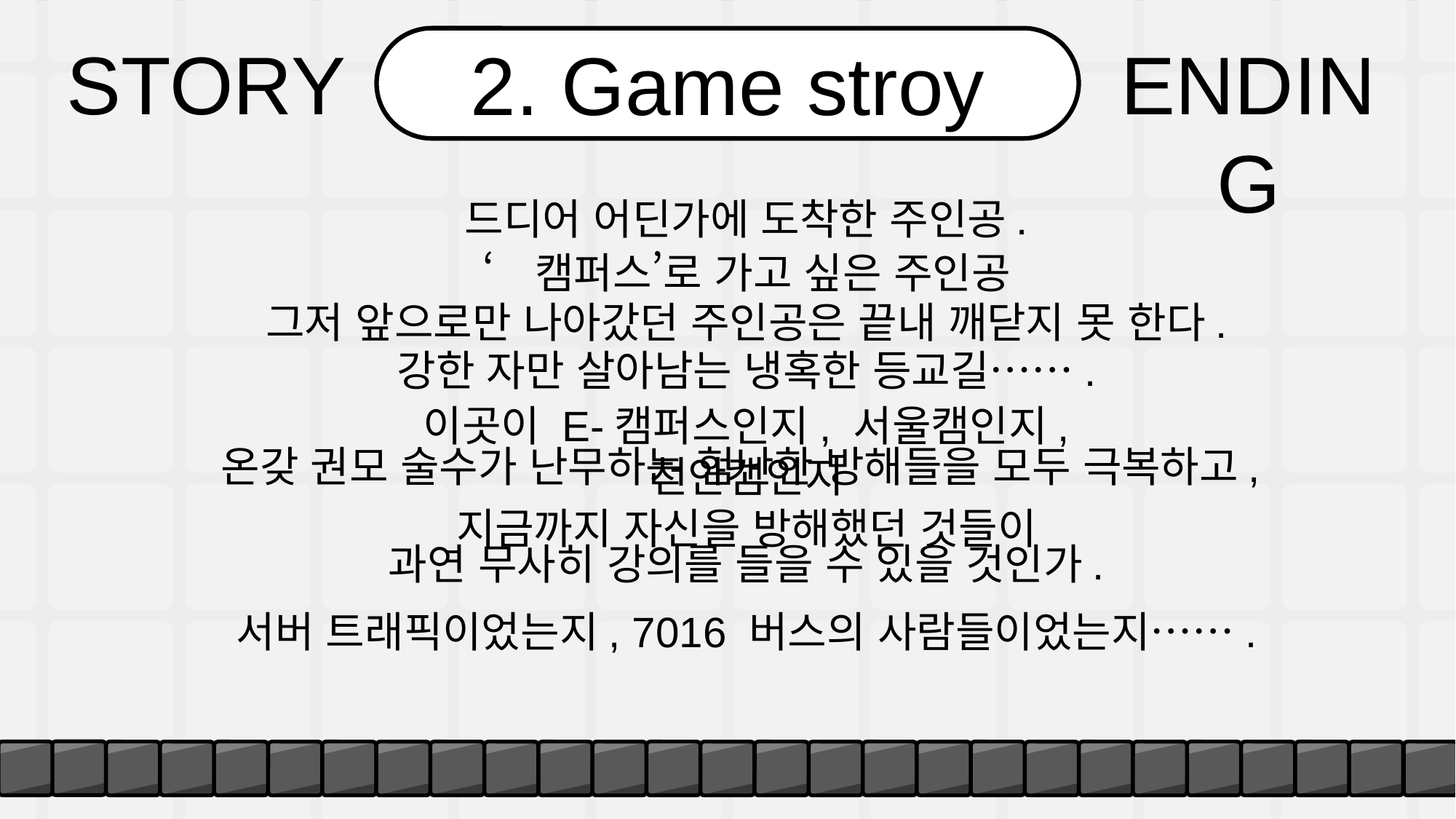

ENDING
STORY
2. Game stroy

드디어 어딘가에 도착한 주인공.
‘캠퍼스’로 가고 싶은 주인공
그저 앞으로만 나아갔던 주인공은 끝내 깨닫지 못 한다.
강한 자만 살아남는 냉혹한 등교길…….
이곳이 E-캠퍼스인지, 서울캠인지, 천안캠인지
온갖 권모 술수가 난무하는 험난한 방해들을 모두 극복하고,
지금까지 자신을 방해했던 것들이
과연 무사히 강의를 들을 수 있을 것인가.
서버 트래픽이었는지, 7016 버스의 사람들이었는지…….